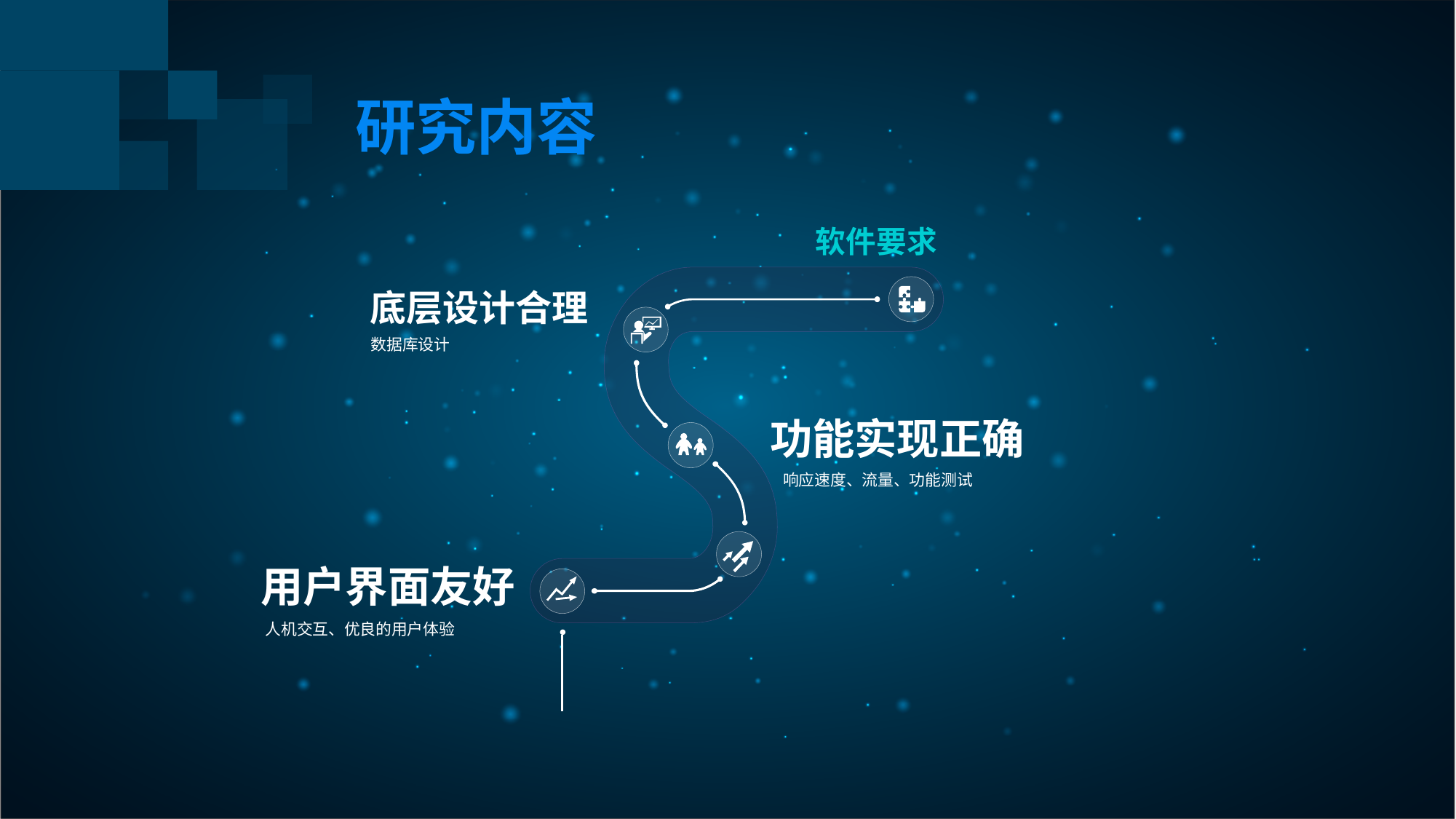

研究内容

软件要求

底层设计合理
数据库设计

功能实现正确
响应速度、流量、功能测试

用户界面友好
人机交互、优良的用户体验